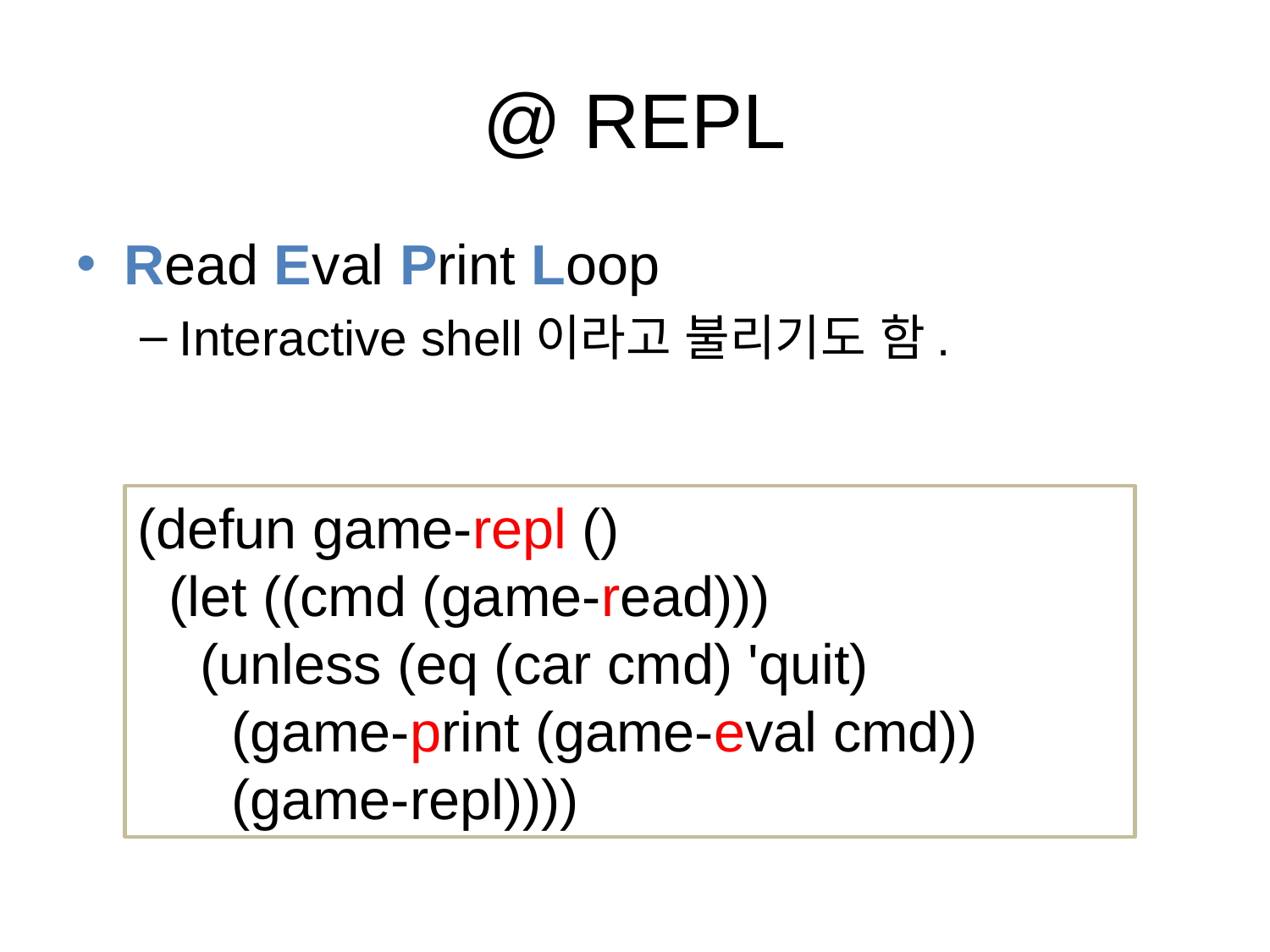

# @ REPL
Read Eval Print Loop
Interactive shell이라고 불리기도 함.
(defun game-repl ()
  (let ((cmd (game-read)))
    (unless (eq (car cmd) 'quit)
      (game-print (game-eval cmd))
      (game-repl))))